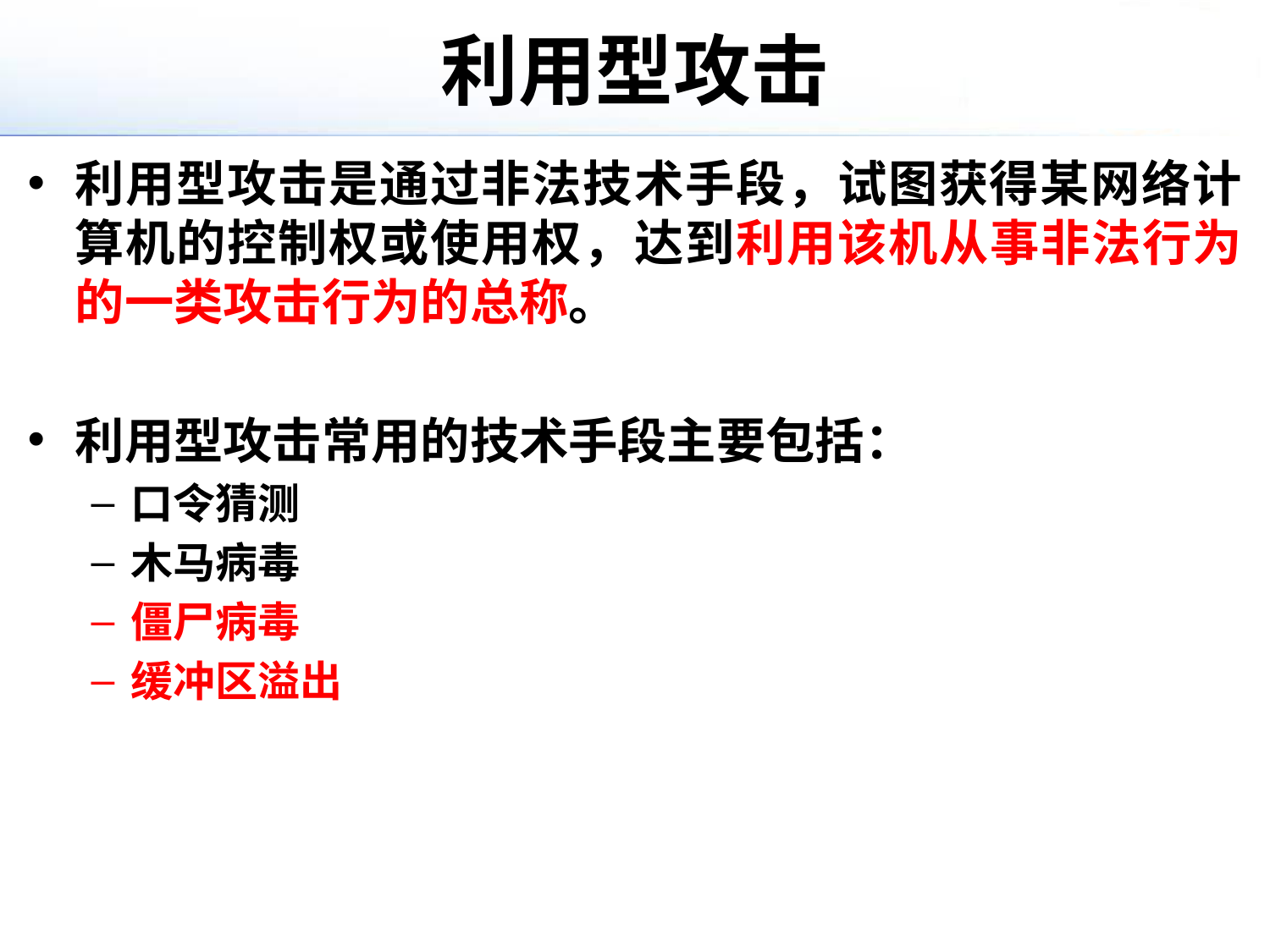

# 利用型攻击
利用型攻击是通过非法技术手段，试图获得某网络计算机的控制权或使用权，达到利用该机从事非法行为的一类攻击行为的总称。

利用型攻击常用的技术手段主要包括：
口令猜测
木马病毒
僵尸病毒
缓冲区溢出